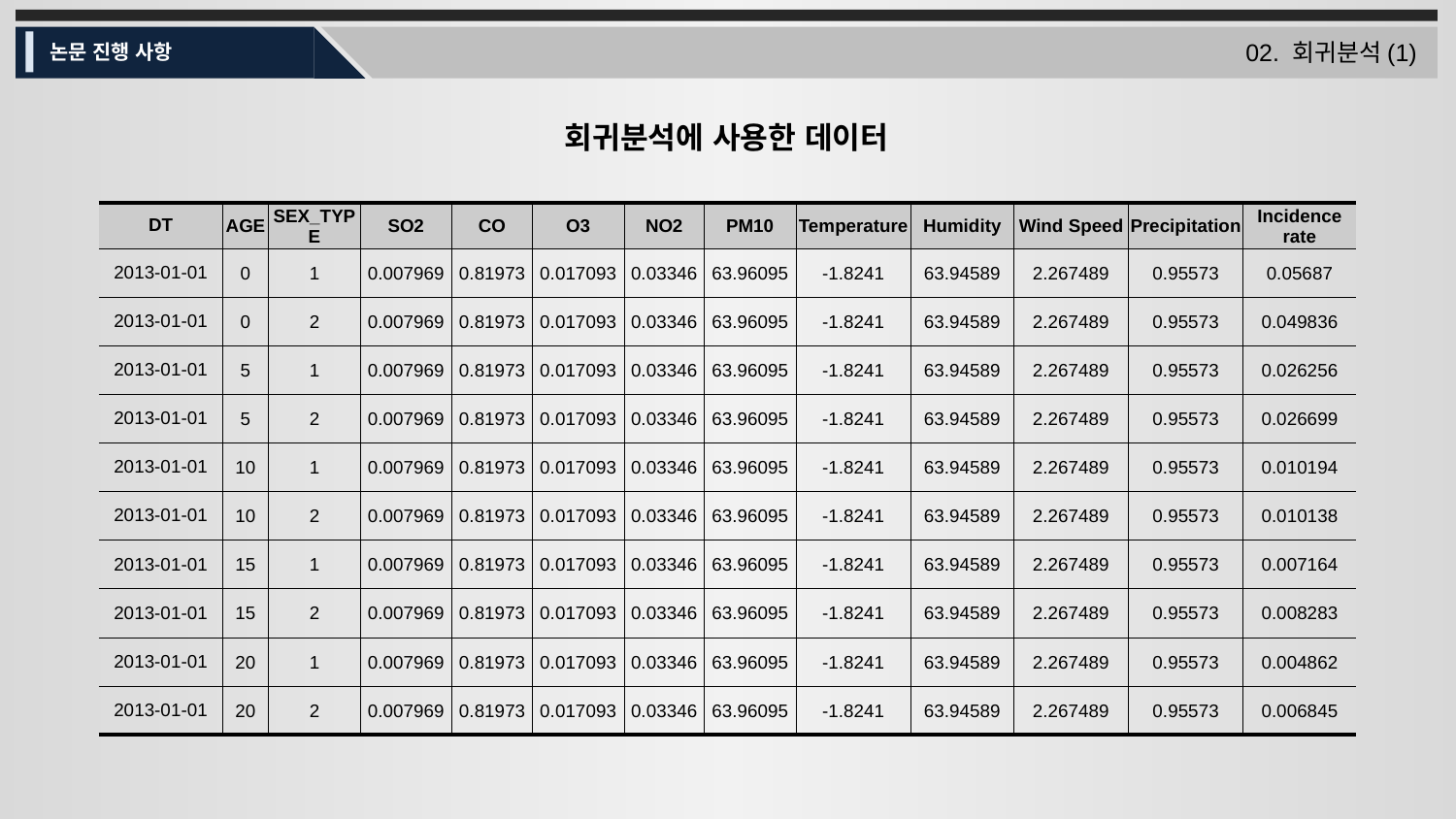

02. 회귀분석(1)

논문 진행 사항
회귀분석에 사용한 데이터
| DT | AGE | SEX\_TYPE | SO2 | CO | O3 | NO2 | PM10 | Temperature | Humidity | Wind Speed | Precipitation | Incidence rate |
| --- | --- | --- | --- | --- | --- | --- | --- | --- | --- | --- | --- | --- |
| 2013-01-01 | 0 | 1 | 0.007969 | 0.81973 | 0.017093 | 0.03346 | 63.96095 | -1.8241 | 63.94589 | 2.267489 | 0.95573 | 0.05687 |
| 2013-01-01 | 0 | 2 | 0.007969 | 0.81973 | 0.017093 | 0.03346 | 63.96095 | -1.8241 | 63.94589 | 2.267489 | 0.95573 | 0.049836 |
| 2013-01-01 | 5 | 1 | 0.007969 | 0.81973 | 0.017093 | 0.03346 | 63.96095 | -1.8241 | 63.94589 | 2.267489 | 0.95573 | 0.026256 |
| 2013-01-01 | 5 | 2 | 0.007969 | 0.81973 | 0.017093 | 0.03346 | 63.96095 | -1.8241 | 63.94589 | 2.267489 | 0.95573 | 0.026699 |
| 2013-01-01 | 10 | 1 | 0.007969 | 0.81973 | 0.017093 | 0.03346 | 63.96095 | -1.8241 | 63.94589 | 2.267489 | 0.95573 | 0.010194 |
| 2013-01-01 | 10 | 2 | 0.007969 | 0.81973 | 0.017093 | 0.03346 | 63.96095 | -1.8241 | 63.94589 | 2.267489 | 0.95573 | 0.010138 |
| 2013-01-01 | 15 | 1 | 0.007969 | 0.81973 | 0.017093 | 0.03346 | 63.96095 | -1.8241 | 63.94589 | 2.267489 | 0.95573 | 0.007164 |
| 2013-01-01 | 15 | 2 | 0.007969 | 0.81973 | 0.017093 | 0.03346 | 63.96095 | -1.8241 | 63.94589 | 2.267489 | 0.95573 | 0.008283 |
| 2013-01-01 | 20 | 1 | 0.007969 | 0.81973 | 0.017093 | 0.03346 | 63.96095 | -1.8241 | 63.94589 | 2.267489 | 0.95573 | 0.004862 |
| 2013-01-01 | 20 | 2 | 0.007969 | 0.81973 | 0.017093 | 0.03346 | 63.96095 | -1.8241 | 63.94589 | 2.267489 | 0.95573 | 0.006845 |